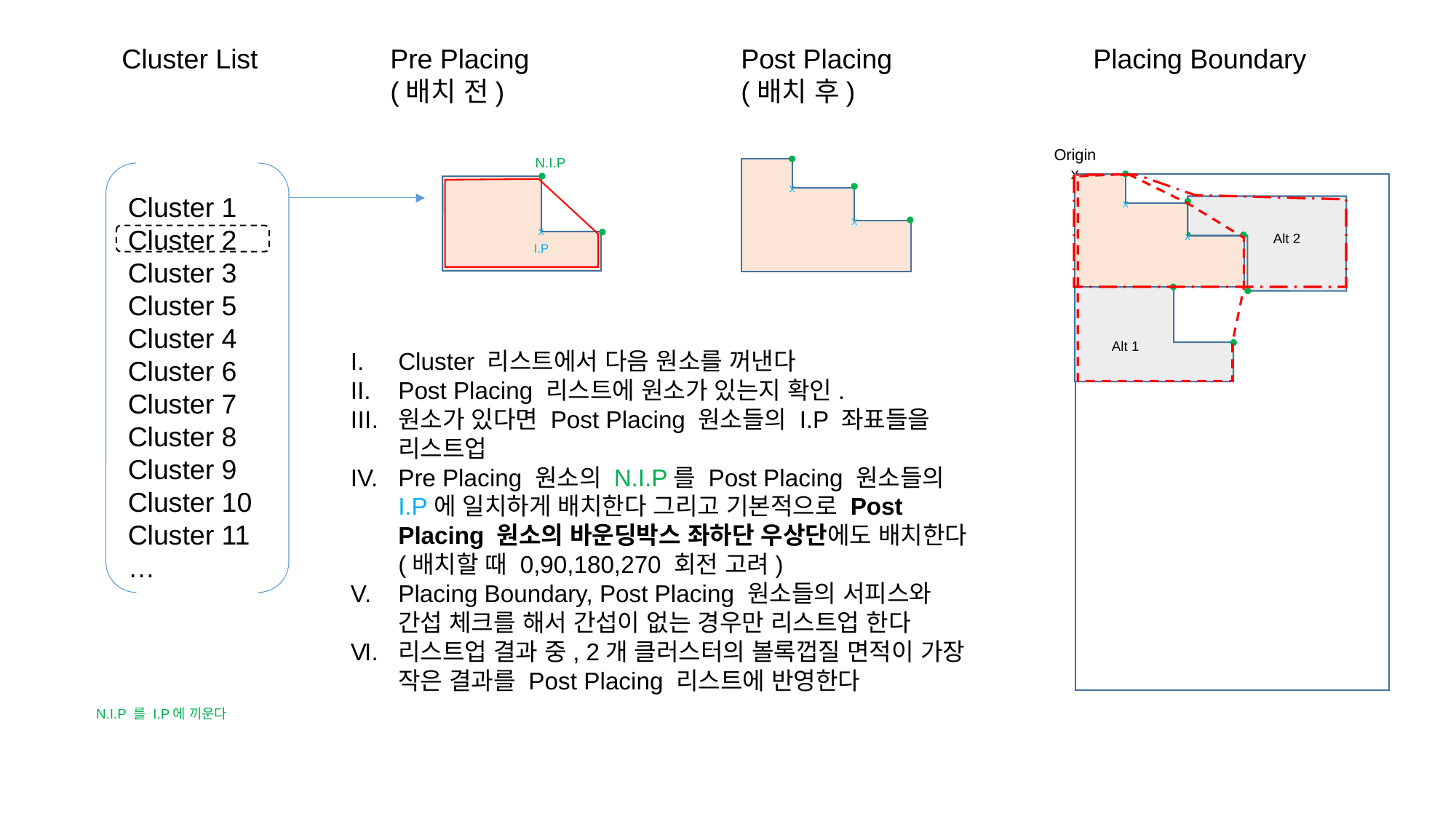

Cluster List
Pre Placing
(배치 전)
Post Placing
(배치 후)
Placing Boundary
Origin
x
N.I.P

X

Cluster 1
Cluster 2
Cluster 3
Cluster 5
Cluster 4
Cluster 6
Cluster 7
Cluster 8
Cluster 9
Cluster 10
Cluster 11
…
X

X

X
Alt 2

X

I.P

Alt 1
Cluster 리스트에서 다음 원소를 꺼낸다
Post Placing 리스트에 원소가 있는지 확인.
원소가 있다면 Post Placing 원소들의 I.P 좌표들을 리스트업
Pre Placing 원소의 N.I.P를 Post Placing 원소들의 I.P에 일치하게 배치한다 그리고 기본적으로 Post Placing 원소의 바운딩박스 좌하단 우상단에도 배치한다(배치할 때 0,90,180,270 회전 고려)
Placing Boundary, Post Placing 원소들의 서피스와 간섭 체크를 해서 간섭이 없는 경우만 리스트업 한다
리스트업 결과 중, 2개 클러스터의 볼록껍질 면적이 가장 작은 결과를 Post Placing 리스트에 반영한다
N.I.P 를 I.P에 끼운다